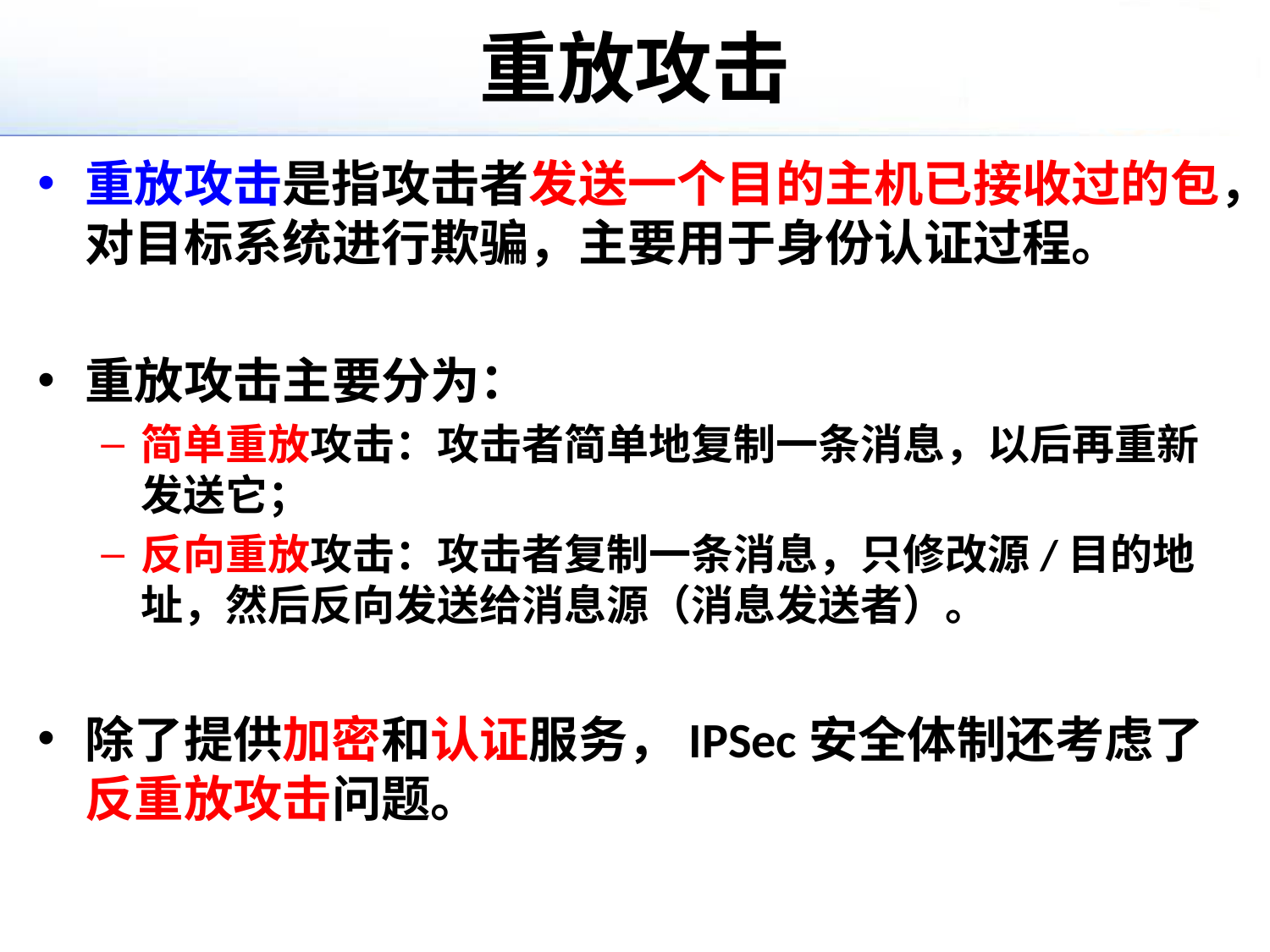

# 重放攻击
重放攻击是指攻击者发送一个目的主机已接收过的包，对目标系统进行欺骗，主要用于身份认证过程。

重放攻击主要分为：
简单重放攻击：攻击者简单地复制一条消息，以后再重新发送它；
反向重放攻击：攻击者复制一条消息，只修改源/目的地址，然后反向发送给消息源（消息发送者）。

除了提供加密和认证服务，IPSec安全体制还考虑了反重放攻击问题。